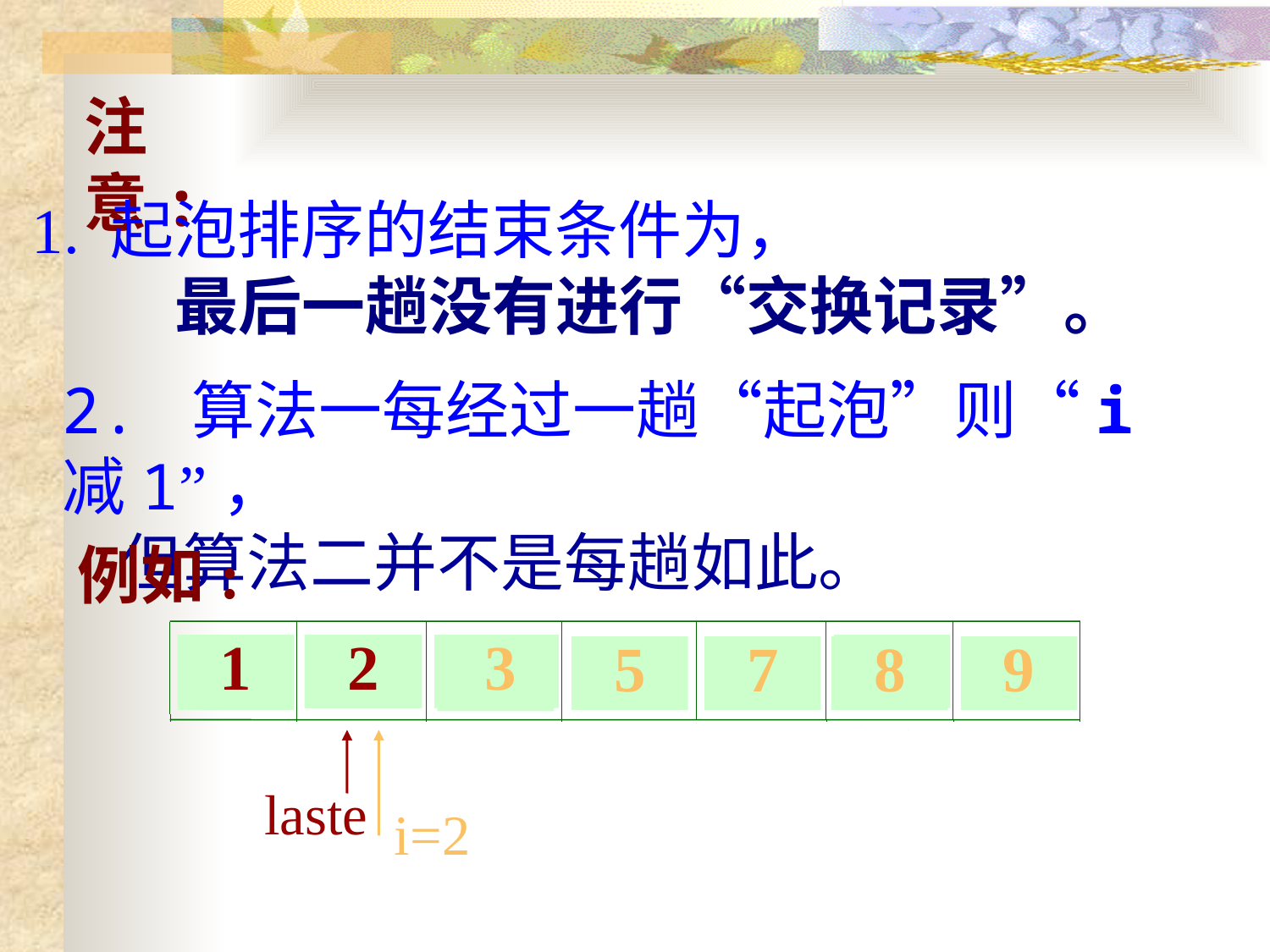

注意:
1. 起泡排序的结束条件为，
         最后一趟没有进行“交换记录”。
2. 算法一每经过一趟“起泡”则“i减1”，
   但算法二并不是每趟如此。
例如:

5

2

3

1

9

7

8

1
5
3
1
1
5
3
3
9
2
2
5
7
8
9
1

laste
laste
i=6
i=7
i=2